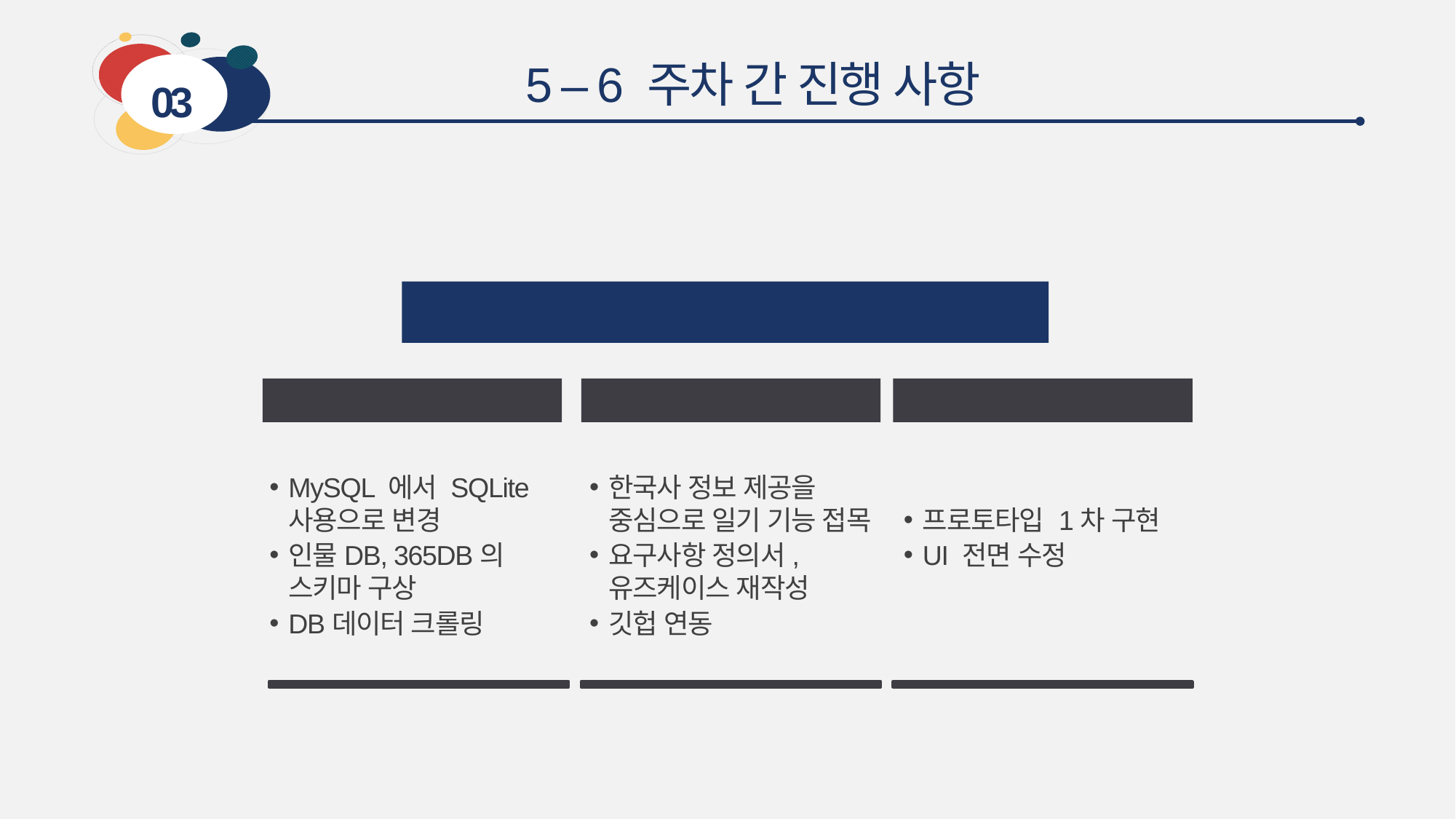

5 – 6 주차 간 진행 사항
03
1. 전면적인 진행사항
DB & DATA
방향성
UI
MySQL 에서 SQLite 사용으로 변경
인물DB, 365DB의 스키마 구상
DB데이터 크롤링
한국사 정보 제공을 중심으로 일기 기능 접목
요구사항 정의서, 유즈케이스 재작성
깃헙 연동
프로토타입 1차 구현
UI 전면 수정